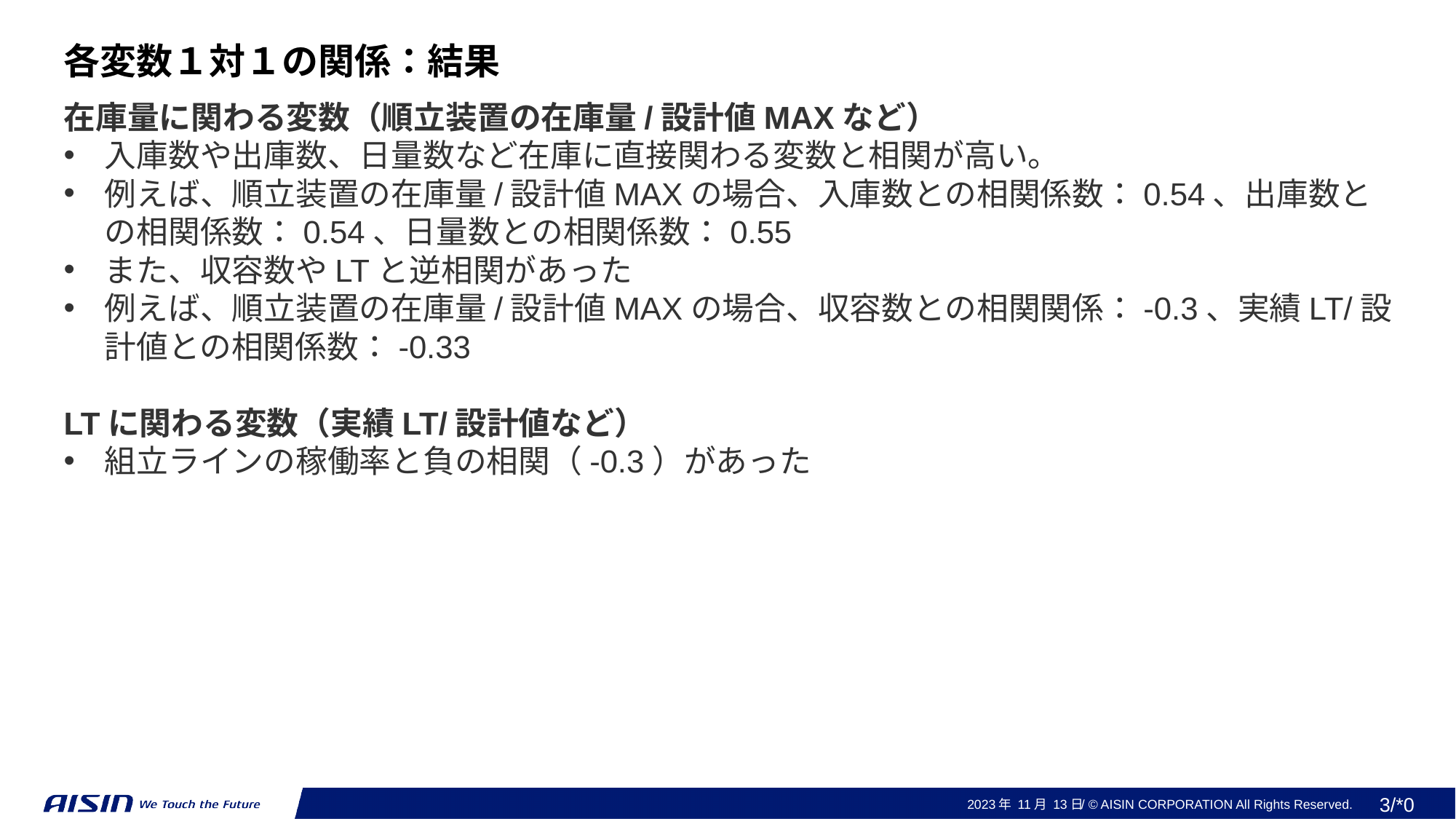

各変数１対１の関係：結果
在庫量に関わる変数（順立装置の在庫量/設計値MAXなど）
入庫数や出庫数、日量数など在庫に直接関わる変数と相関が高い。
例えば、順立装置の在庫量/設計値MAXの場合、入庫数との相関係数：0.54、出庫数との相関係数：0.54、日量数との相関係数：0.55
また、収容数やLTと逆相関があった
例えば、順立装置の在庫量/設計値MAXの場合、収容数との相関関係：-0.3、実績LT/設計値との相関係数：-0.33

LTに関わる変数（実績LT/設計値など）
組立ラインの稼働率と負の相関（-0.3）があった

2023年 11月 13日